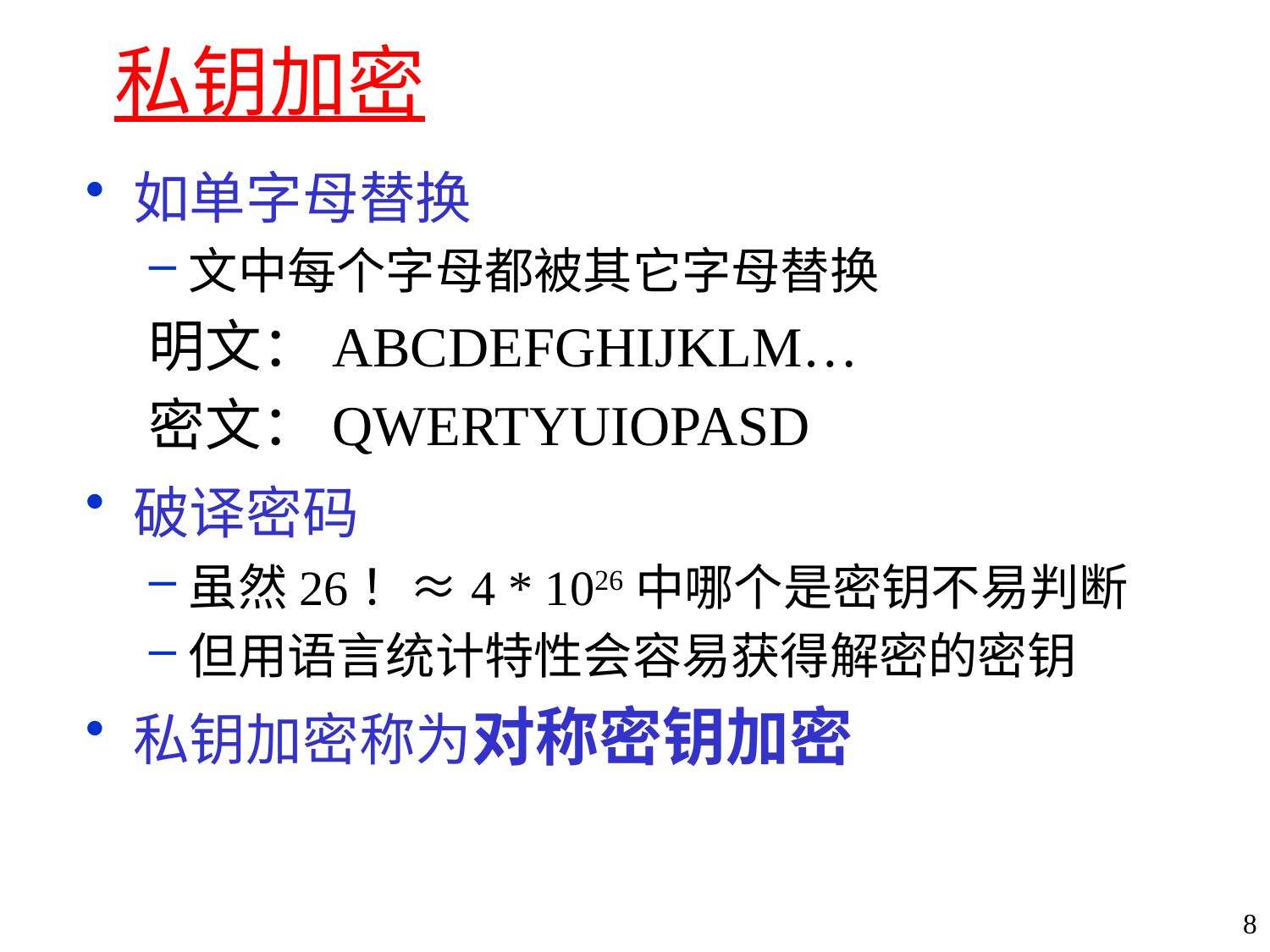

# 私钥加密
如单字母替换
文中每个字母都被其它字母替换
明文：ABCDEFGHIJKLM…
密文：QWERTYUIOPASD
破译密码
虽然26！≈4 * 1026中哪个是密钥不易判断
但用语言统计特性会容易获得解密的密钥
私钥加密称为对称密钥加密
8